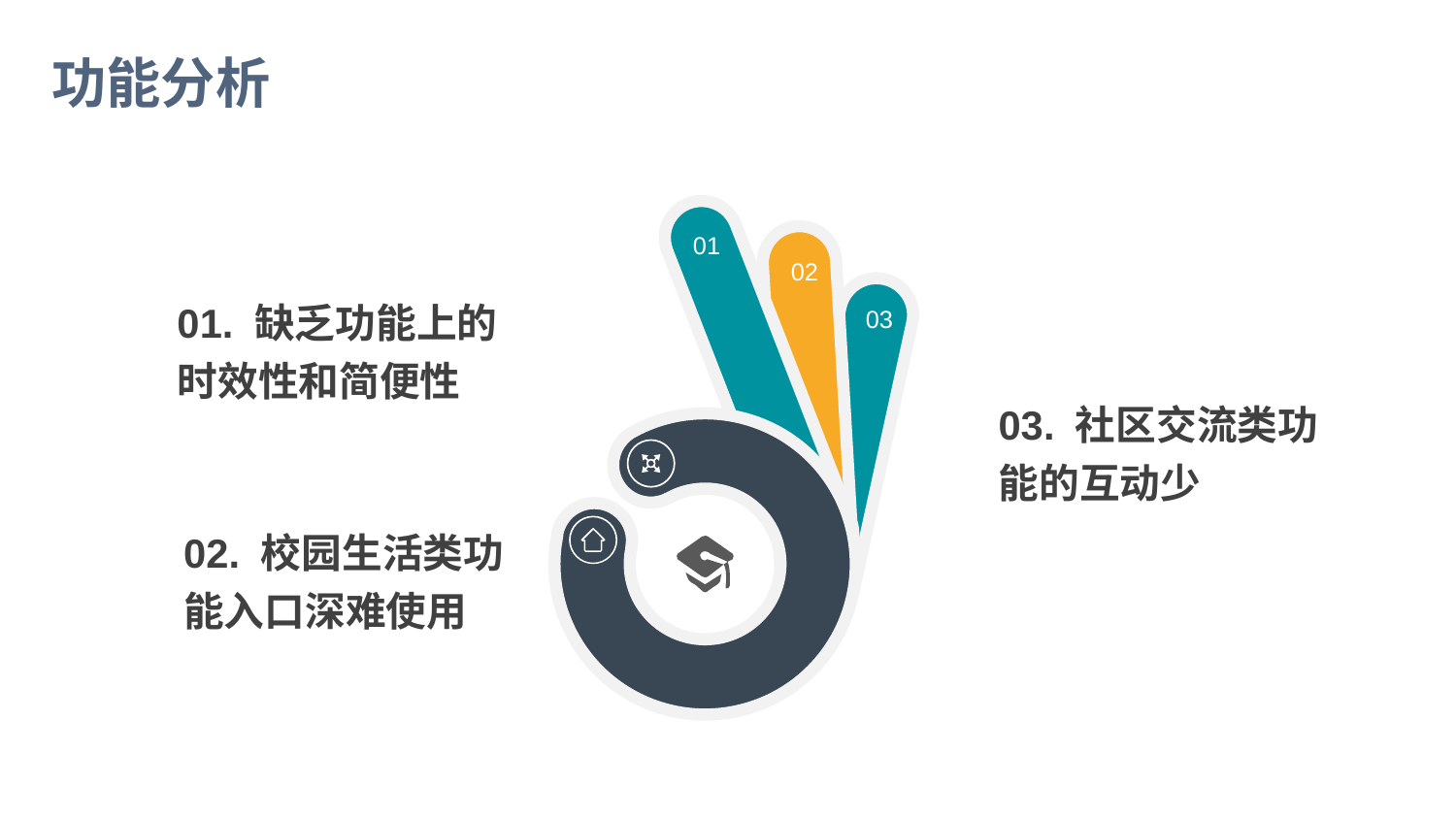

功能分析
01
02
03

01. 缺乏功能上的时效性和简便性
03. 社区交流类功能的互动少
02. 校园生活类功能入口深难使用